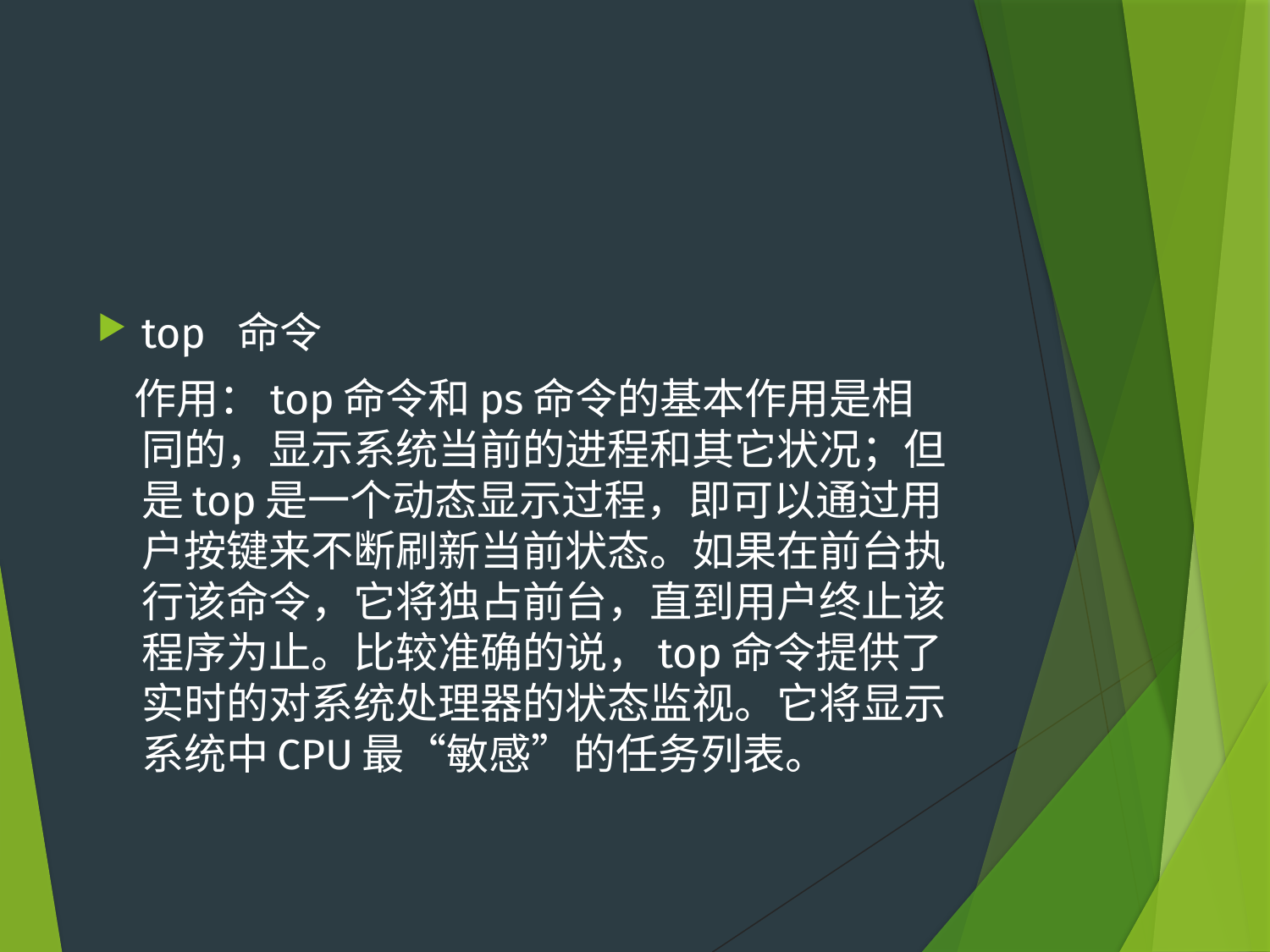

#
top  命令
   作用：top命令和ps命令的基本作用是相同的，显示系统当前的进程和其它状况；但是top是一个动态显示过程，即可以通过用户按键来不断刷新当前状态。如果在前台执行该命令，它将独占前台，直到用户终止该程序为止。比较准确的说，top命令提供了实时的对系统处理器的状态监视。它将显示系统中CPU最“敏感”的任务列表。